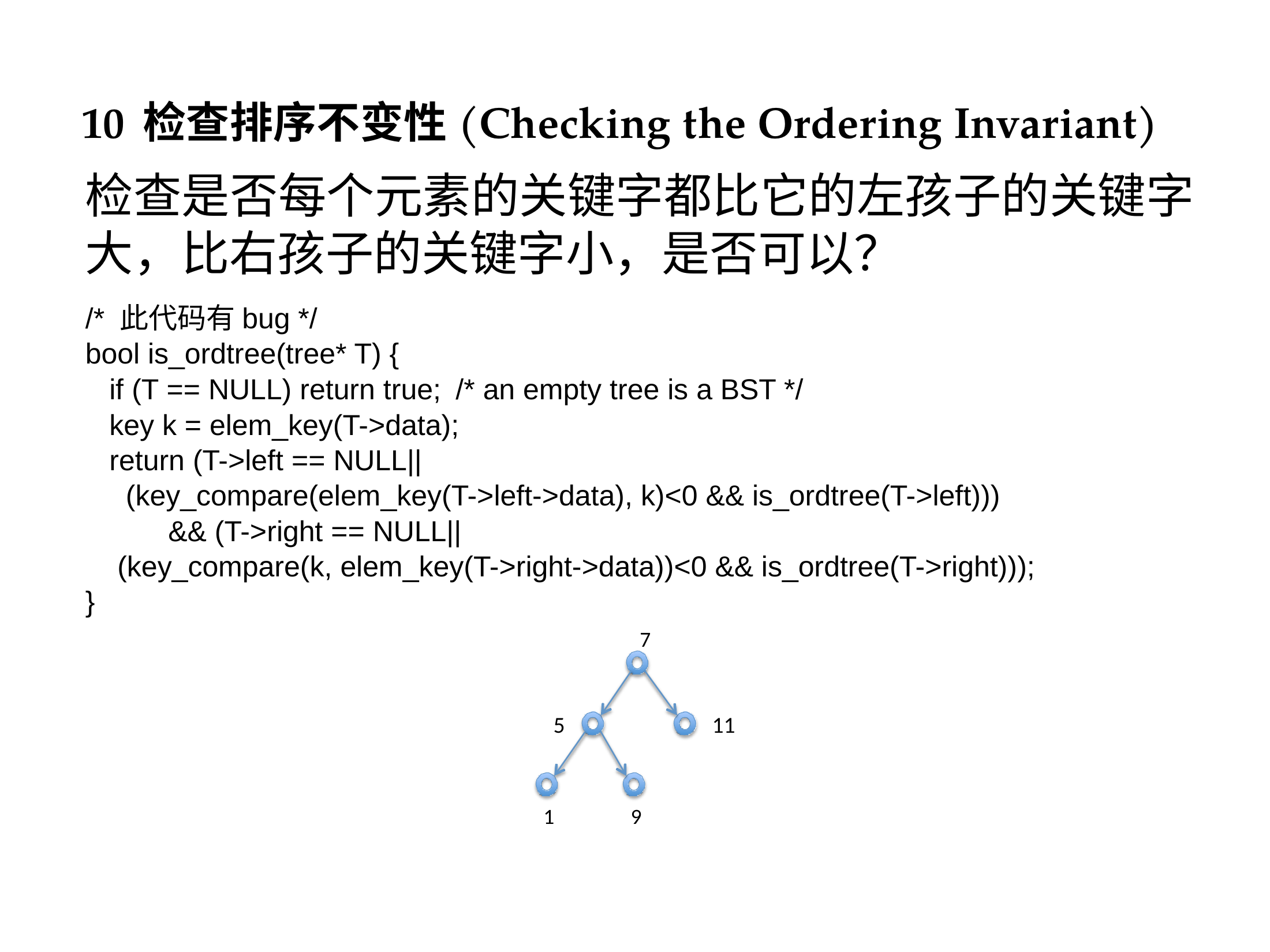

10	检查排序不变性(Checking the Ordering Invariant)
检查是否每个元素的关键字都比它的左孩子的关键字大，比右孩子的关键字小，是否可以？
/* 此代码有bug */
bool is_ordtree(tree* T) {
if (T == NULL) return true;	/* an empty tree is a BST */
key k = elem_key(T->data);
return (T->left == NULL||
(key_compare(elem_key(T->left->data), k)<0 && is_ordtree(T->left)))
&& (T->right == NULL||
 (key_compare(k, elem_key(T->right->data))<0 && is_ordtree(T->right)));
}

7

5
11

1	9